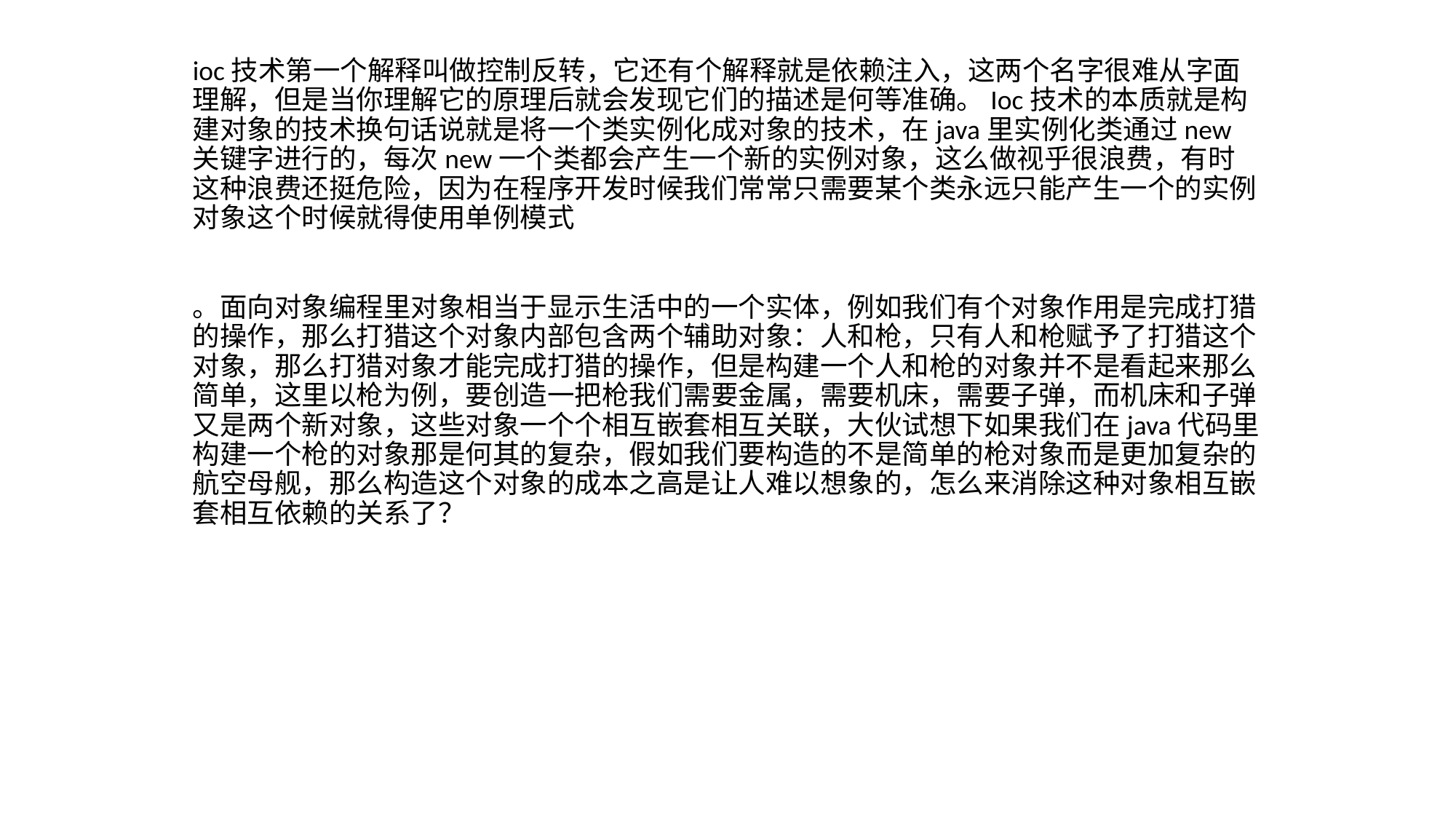

ioc技术第一个解释叫做控制反转，它还有个解释就是依赖注入，这两个名字很难从字面理解，但是当你理解它的原理后就会发现它们的描述是何等准确。Ioc技术的本质就是构建对象的技术换句话说就是将一个类实例化成对象的技术，在java里实例化类通过new关键字进行的，每次new一个类都会产生一个新的实例对象，这么做视乎很浪费，有时这种浪费还挺危险，因为在程序开发时候我们常常只需要某个类永远只能产生一个的实例对象这个时候就得使用单例模式

。面向对象编程里对象相当于显示生活中的一个实体，例如我们有个对象作用是完成打猎的操作，那么打猎这个对象内部包含两个辅助对象：人和枪，只有人和枪赋予了打猎这个对象，那么打猎对象才能完成打猎的操作，但是构建一个人和枪的对象并不是看起来那么简单，这里以枪为例，要创造一把枪我们需要金属，需要机床，需要子弹，而机床和子弹又是两个新对象，这些对象一个个相互嵌套相互关联，大伙试想下如果我们在java代码里构建一个枪的对象那是何其的复杂，假如我们要构造的不是简单的枪对象而是更加复杂的航空母舰，那么构造这个对象的成本之高是让人难以想象的，怎么来消除这种对象相互嵌套相互依赖的关系了？